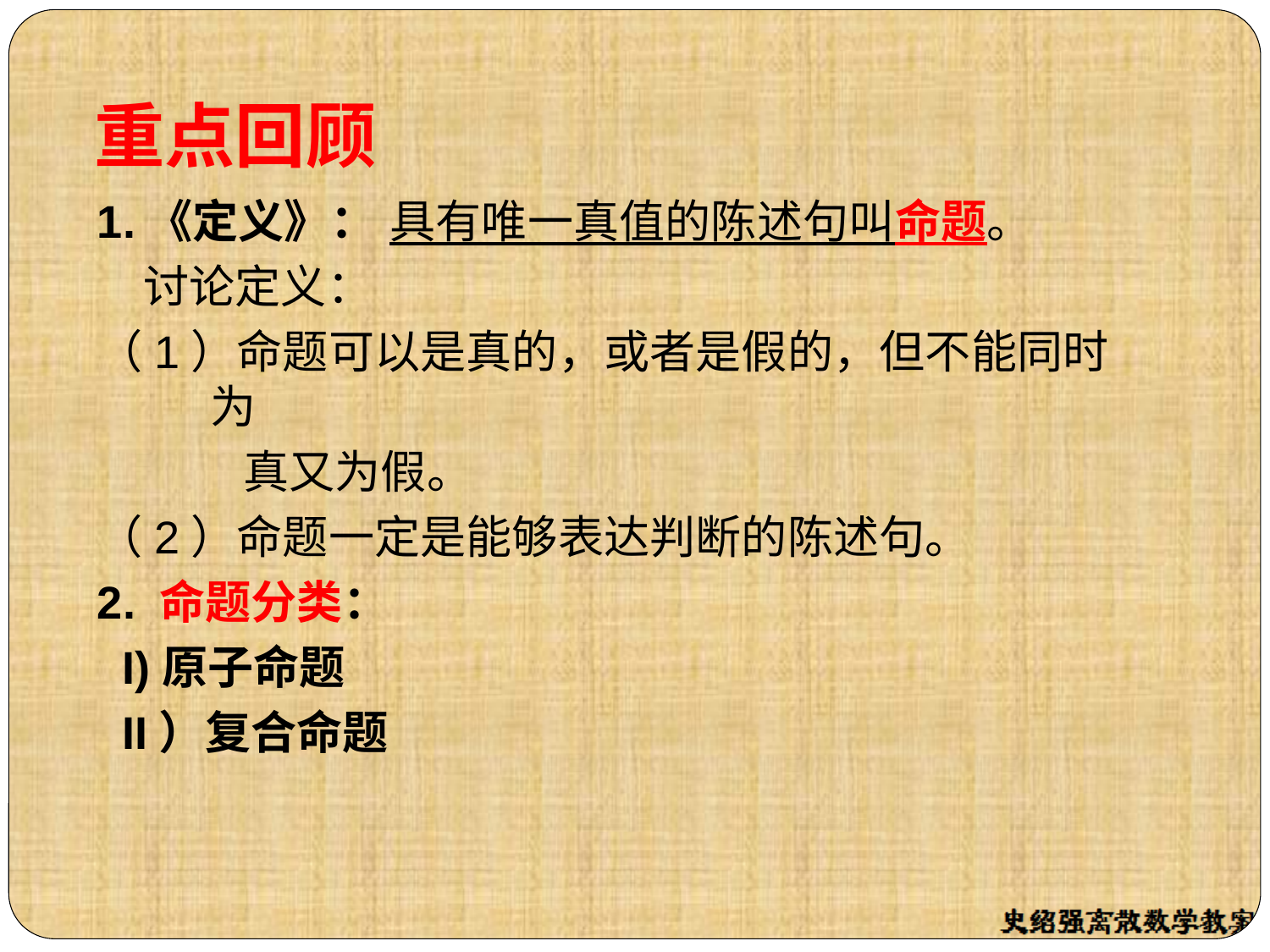

重点回顾
1.《定义》：  具有唯一真值的陈述句叫命题。
　讨论定义：
（1）命题可以是真的，或者是假的，但不能同时为
             真又为假。
（2）命题一定是能够表达判断的陈述句。
2. 命题分类：
  I)原子命题
  II）复合命题